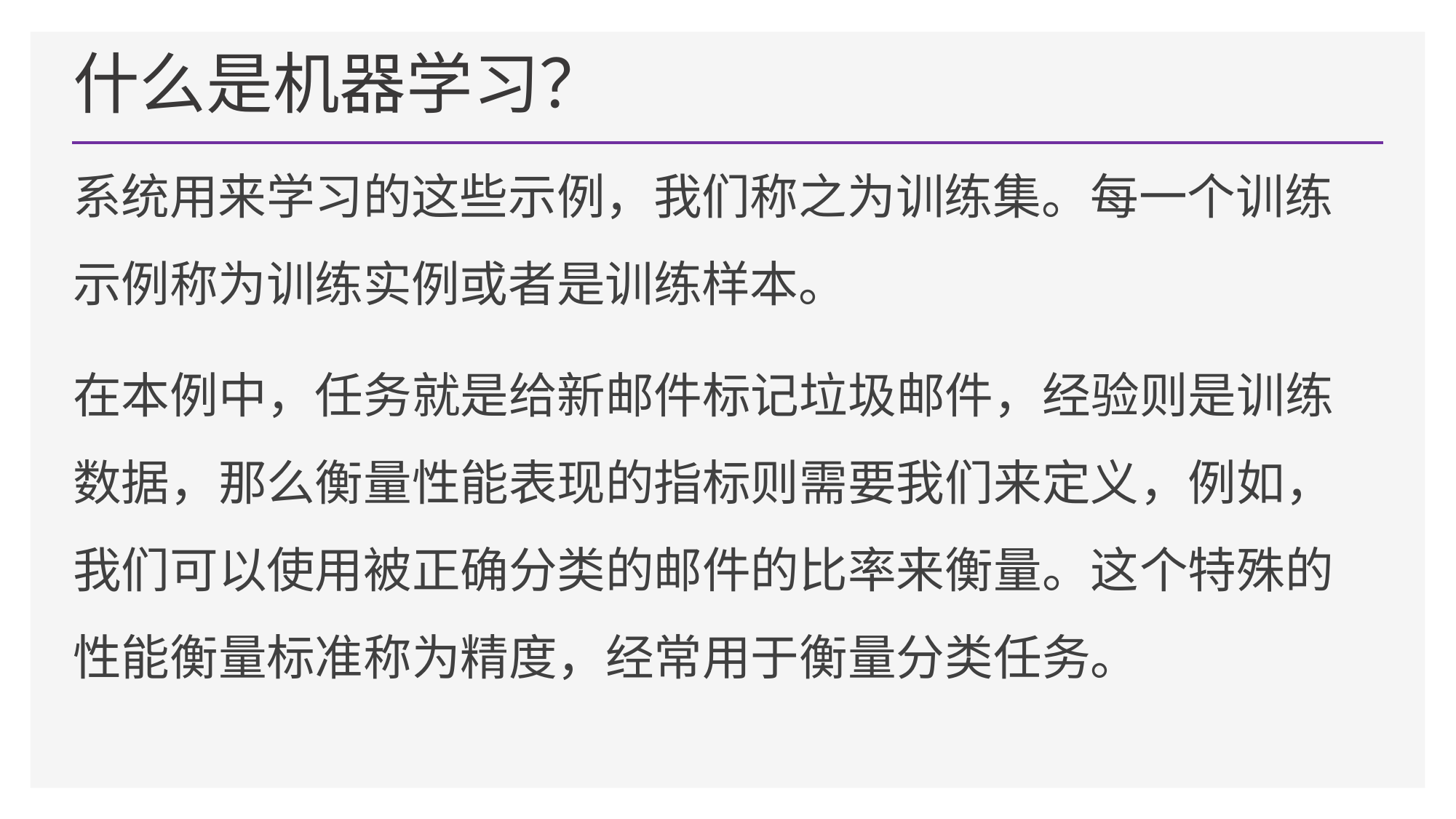

# 什么是机器学习？
系统用来学习的这些示例，我们称之为训练集。每一个训练 示例称为训练实例或者是训练样本。
在本例中，任务就是给新邮件标记垃圾邮件，经验则是训练 数据，那么衡量性能表现的指标则需要我们来定义，例如， 我们可以使用被正确分类的邮件的比率来衡量。这个特殊的 性能衡量标准称为精度，经常用于衡量分类任务。